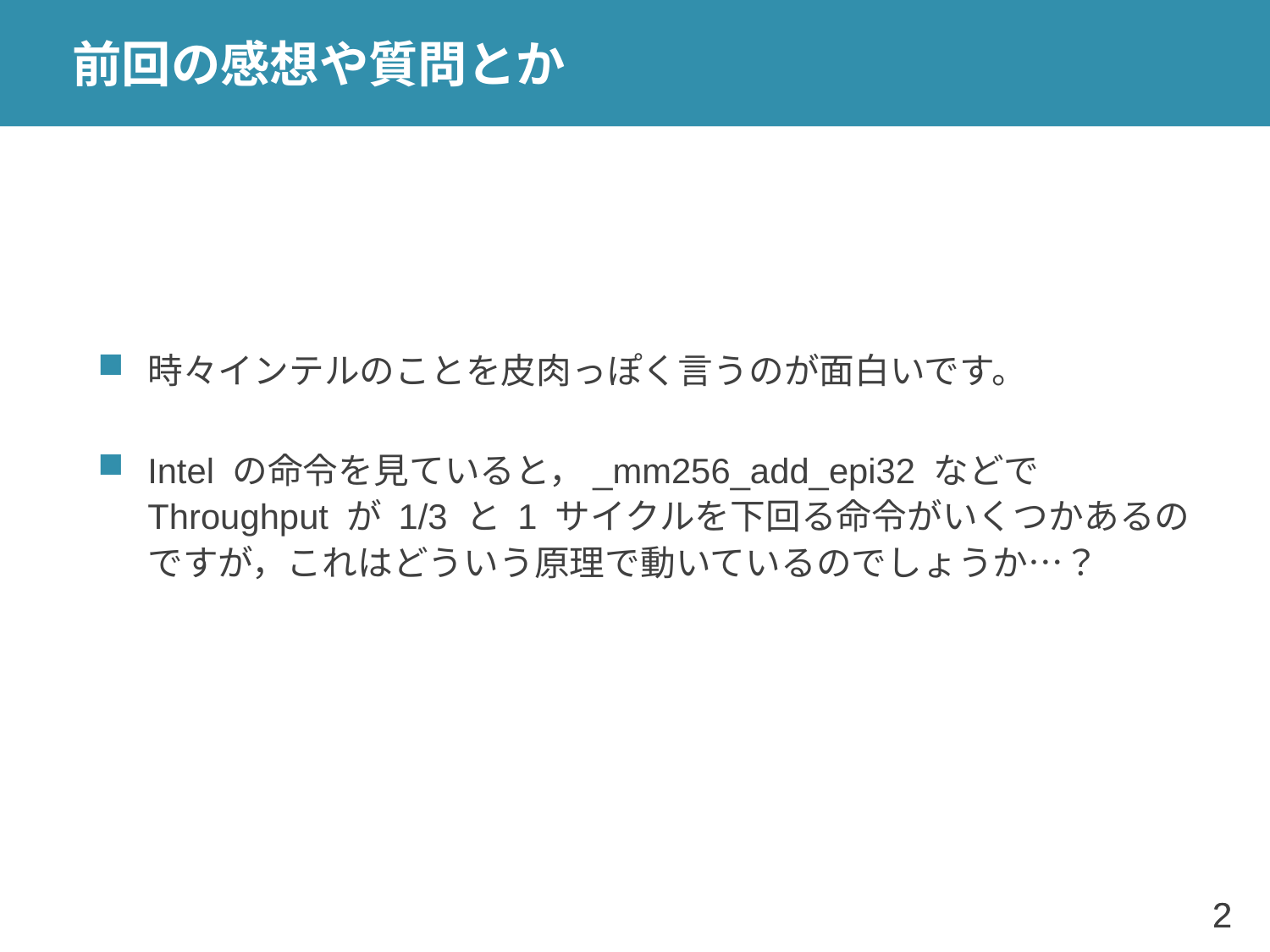

# 前回の感想や質問とか
時々インテルのことを皮肉っぽく言うのが面白いです。
Intel の命令を見ていると，_mm256_add_epi32 などで Throughput が 1/3 と 1 サイクルを下回る命令がいくつかあるのですが，これはどういう原理で動いているのでしょうか…？